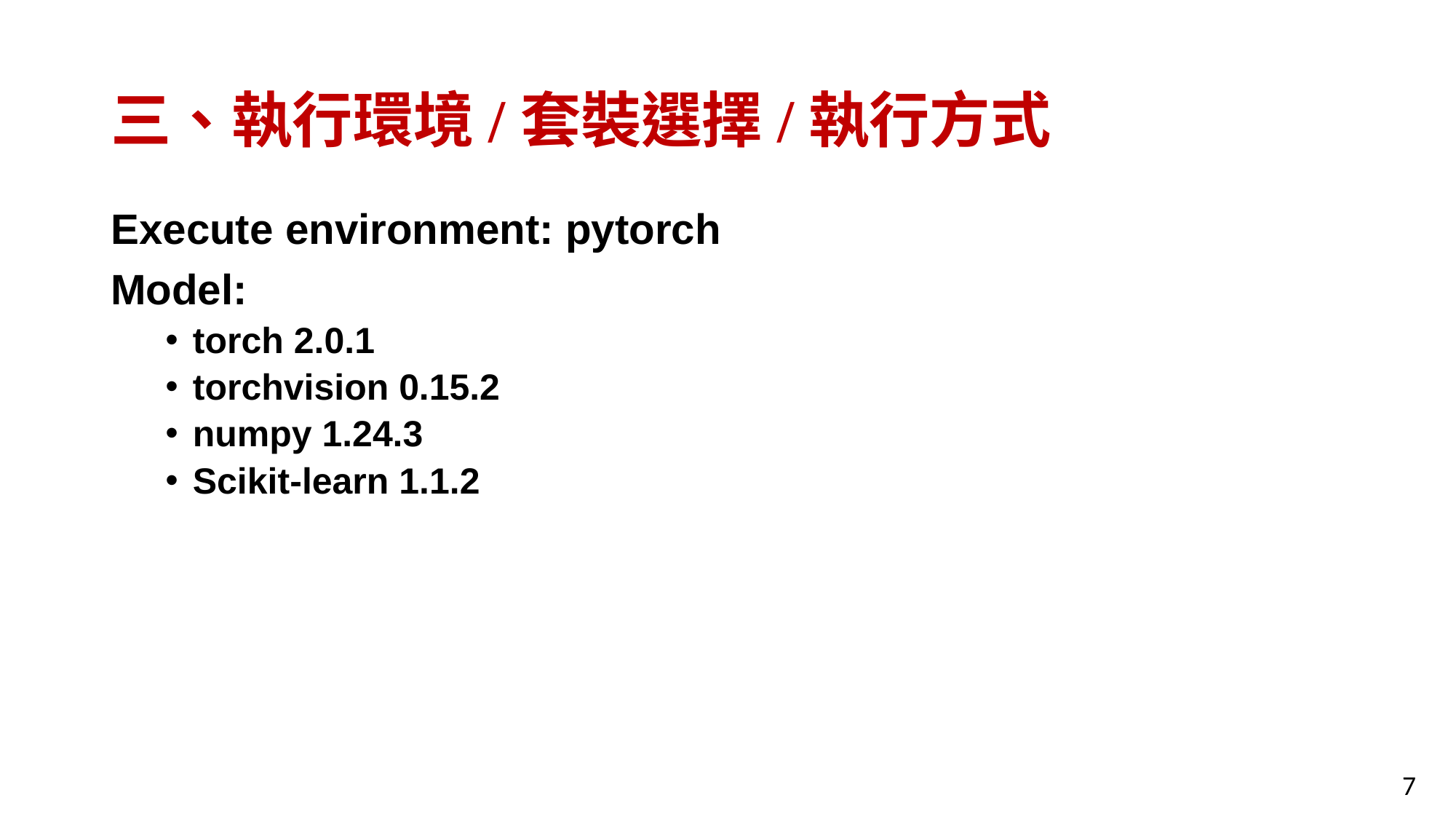

# 三、執行環境/套裝選擇/執行方式
Execute environment: pytorch
Model:
torch 2.0.1
torchvision 0.15.2
numpy 1.24.3
Scikit-learn 1.1.2